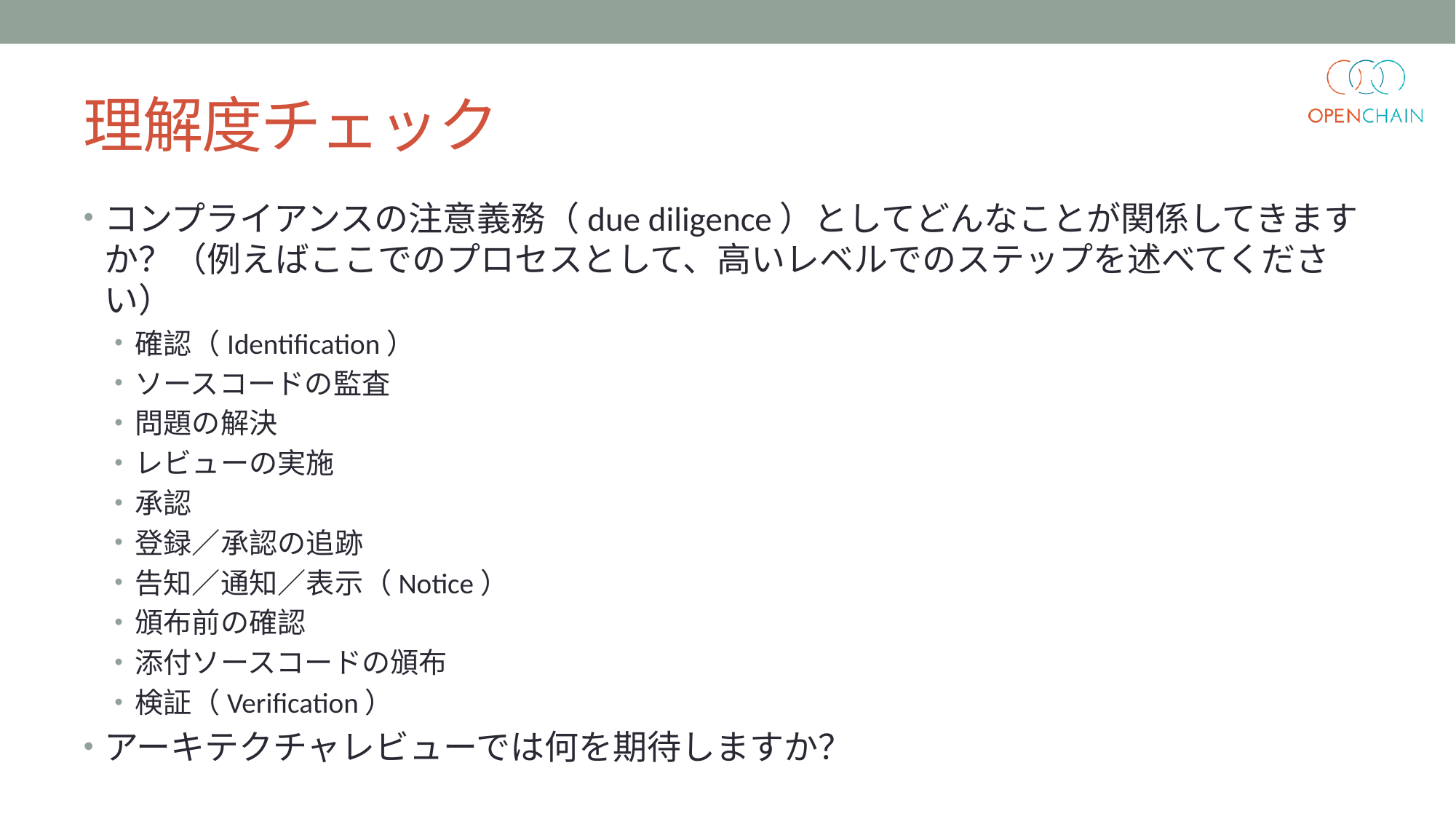

# 理解度チェック
コンプライアンスの注意義務（due diligence）としてどんなことが関係してきますか？（例えばここでのプロセスとして、高いレベルでのステップを述べてください）
確認（Identification）
ソースコードの監査
問題の解決
レビューの実施
承認
登録／承認の追跡
告知／通知／表示（Notice）
頒布前の確認
添付ソースコードの頒布
検証（Verification）
アーキテクチャレビューでは何を期待しますか？